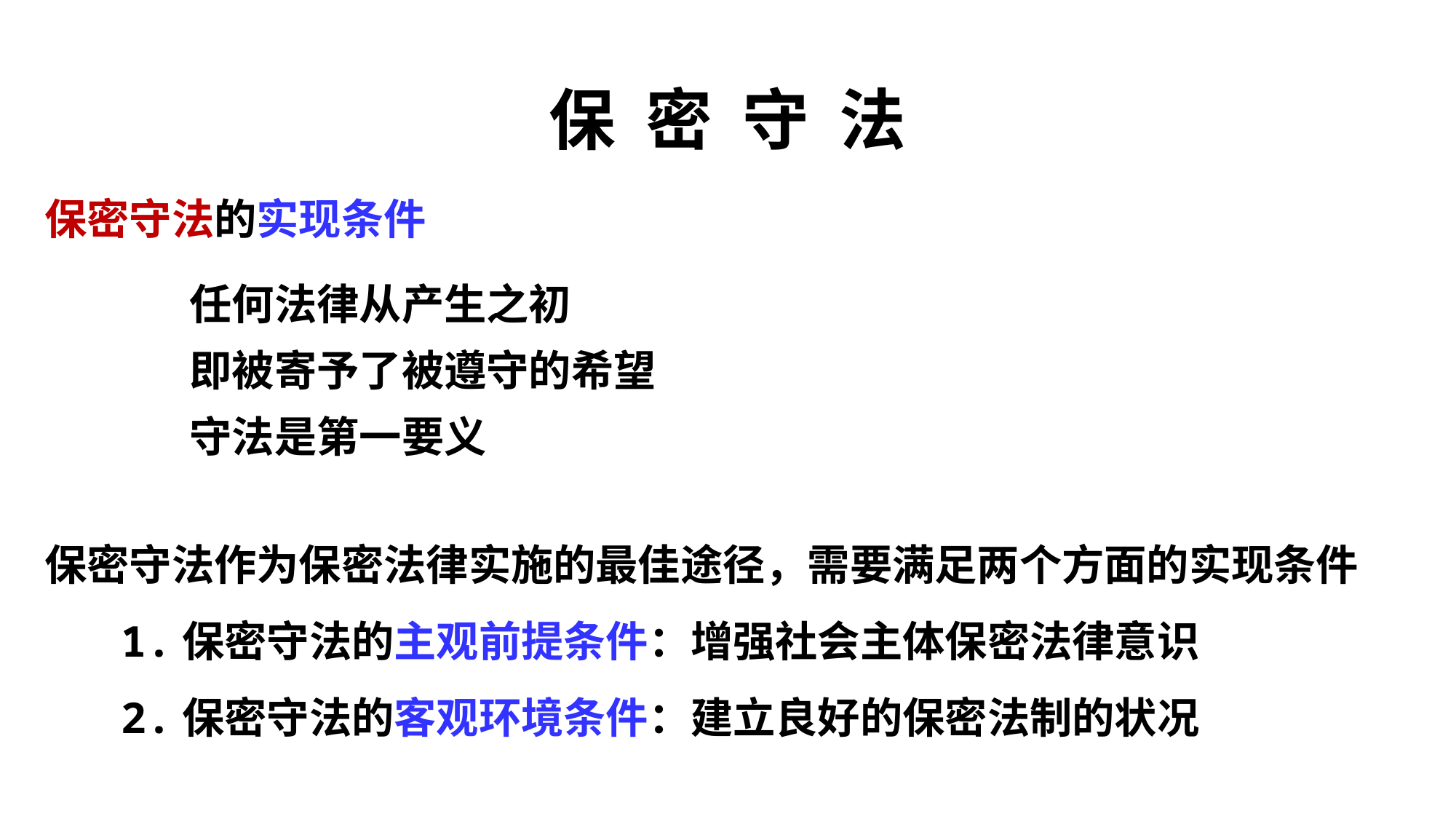

# 保  密  守  法
保密守法的实现条件

              任何法律从产生之初
              即被寄予了被遵守的希望
              守法是第一要义

保密守法作为保密法律实施的最佳途径，需要满足两个方面的实现条件
   1.保密守法的主观前提条件：增强社会主体保密法律意识
   2.保密守法的客观环境条件：建立良好的保密法制的状况